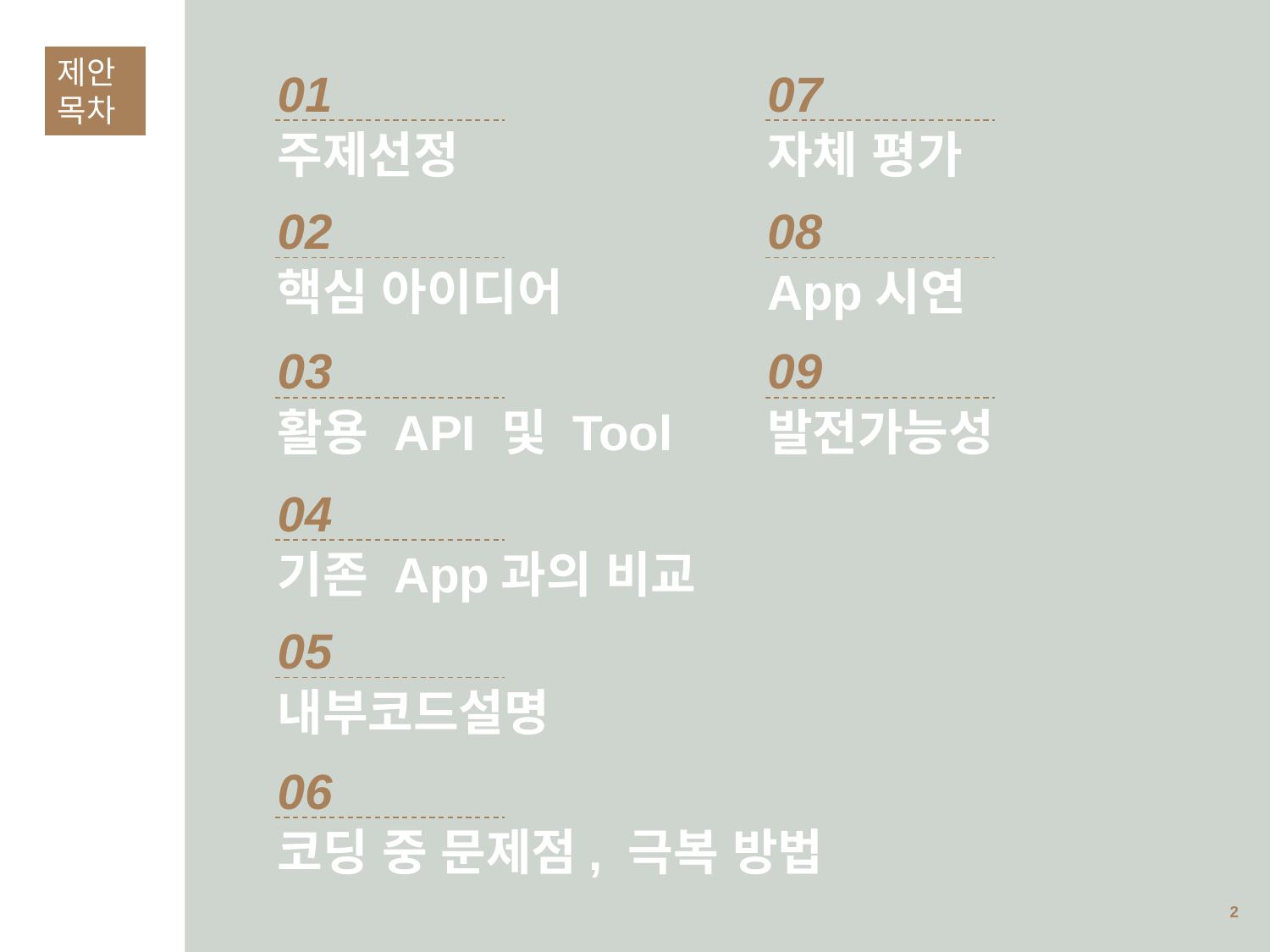

제안
목차
01
주제선정
02
핵심 아이디어
03
활용 API 및 Tool
07
자체 평가
08
App시연
09
발전가능성
04
기존 App과의 비교
05
내부코드설명
06
코딩 중 문제점, 극복 방법
2